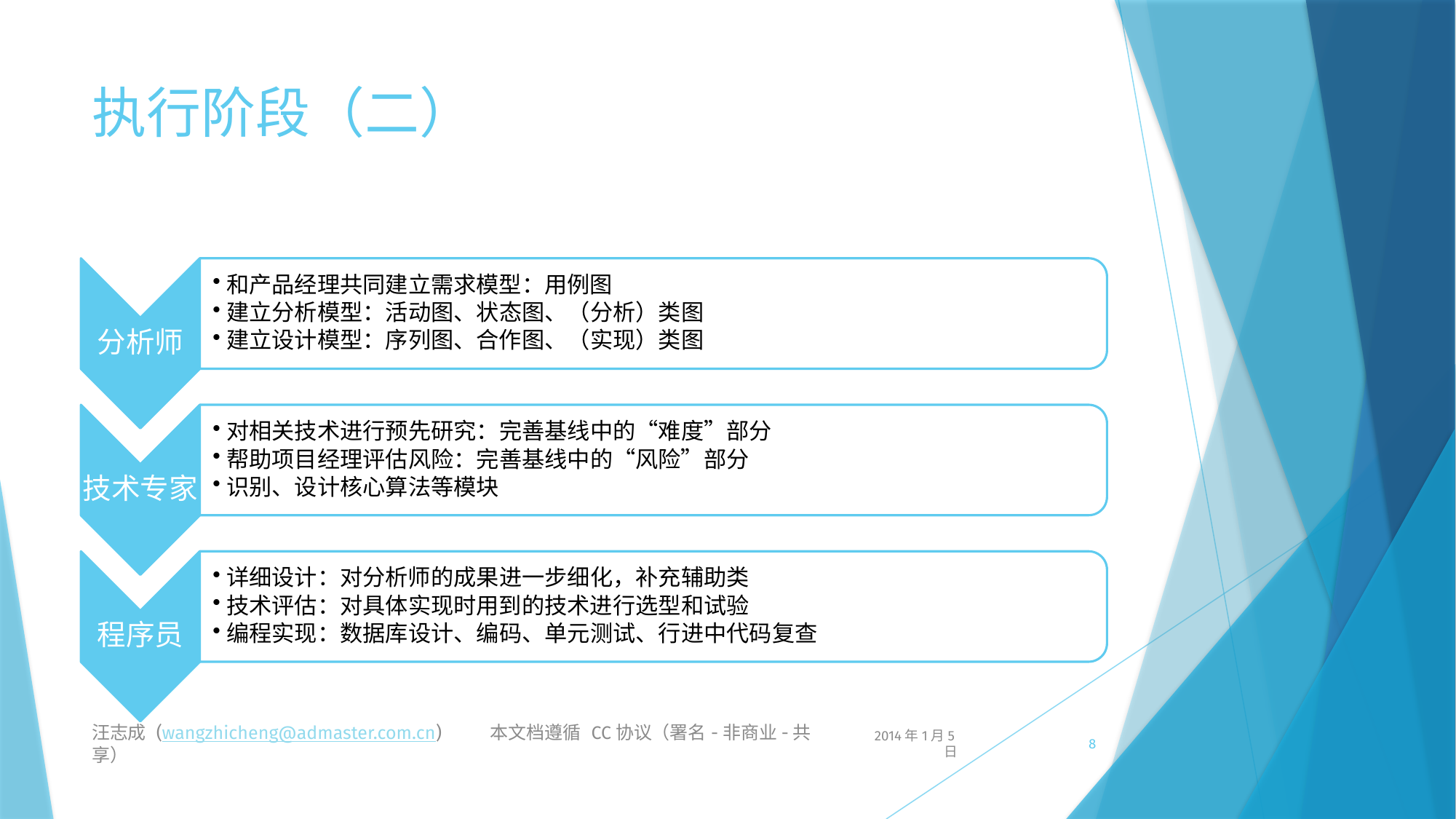

# 执行阶段（二）
分析师
和产品经理共同建立需求模型：用例图
建立分析模型：活动图、状态图、（分析）类图
建立设计模型：序列图、合作图、（实现）类图
技术专家
对相关技术进行预先研究：完善基线中的“难度”部分
帮助项目经理评估风险：完善基线中的“风险”部分
识别、设计核心算法等模块
程序员
详细设计：对分析师的成果进一步细化，补充辅助类
技术评估：对具体实现时用到的技术进行选型和试验
编程实现：数据库设计、编码、单元测试、行进中代码复查
汪志成 (wangzhicheng@admaster.com.cn)         本文档遵循 CC协议（署名-非商业-共享）
2014年1月5日
8